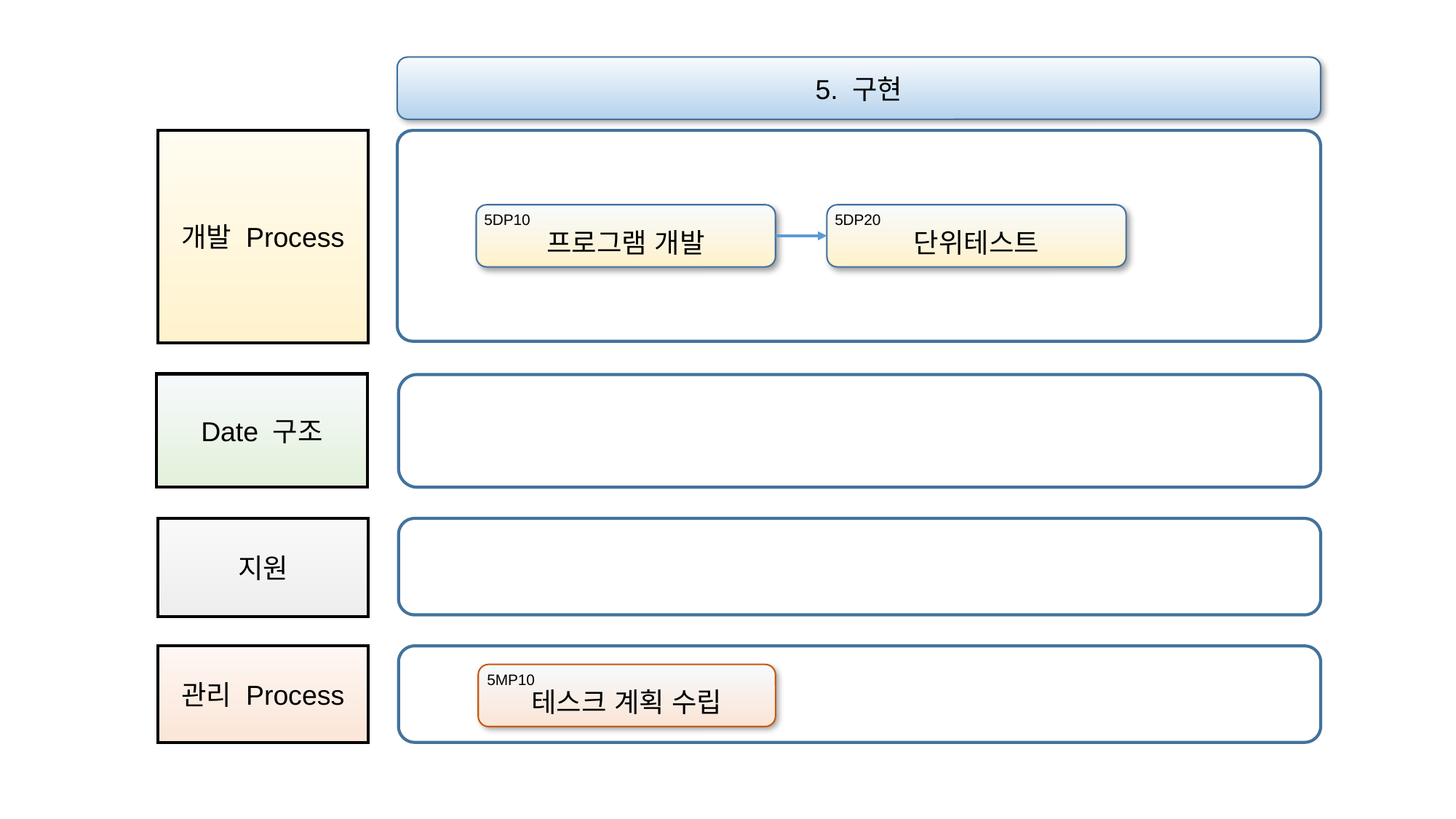

5. 구현
개발 Process

5DP10
프로그램 개발
5DP20
단위테스트
Date 구조

지원

관리 Process

테스크 계획 수립
5MP10